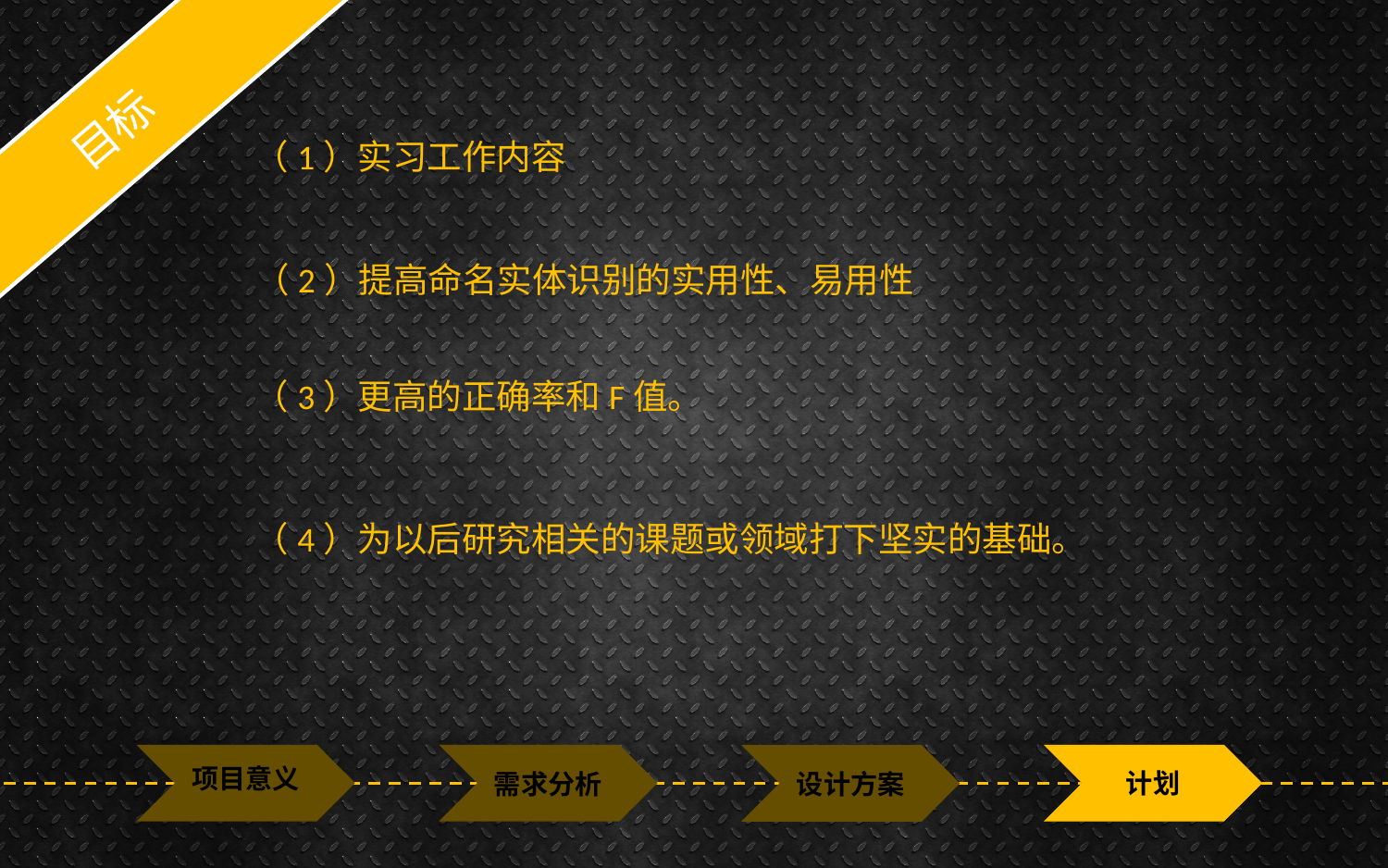

目标
（1）实习工作内容
（2）提高命名实体识别的实用性、易用性
（3）更高的正确率和F值。
（4）为以后研究相关的课题或领域打下坚实的基础。

项目意义
计划
需求分析
设计方案